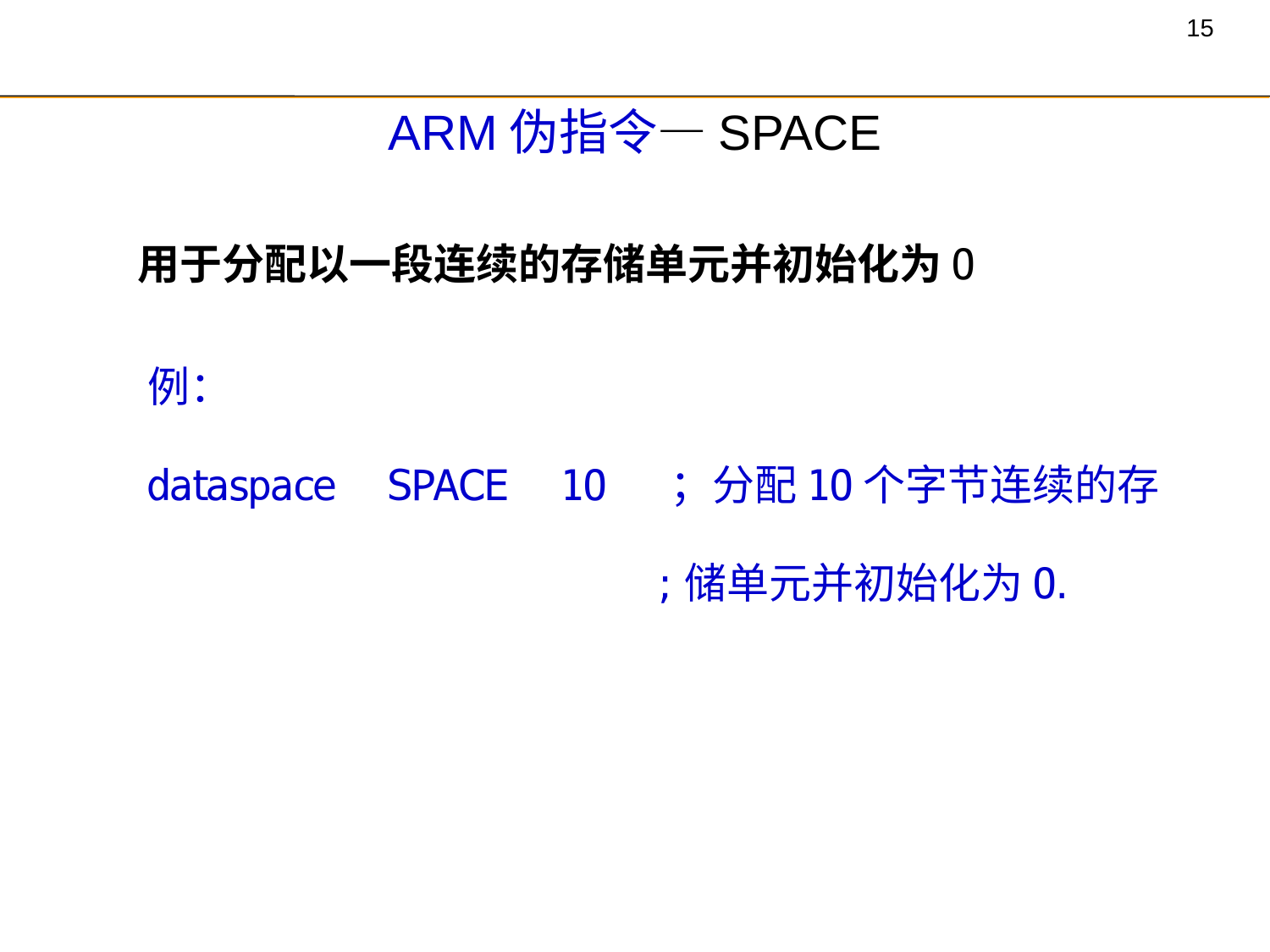

# ARM伪指令—SPACE
用于分配以一段连续的存储单元并初始化为0
例：
dataspace    SPACE    10    ；分配10个字节连续的存
                                       ;储单元并初始化为0.